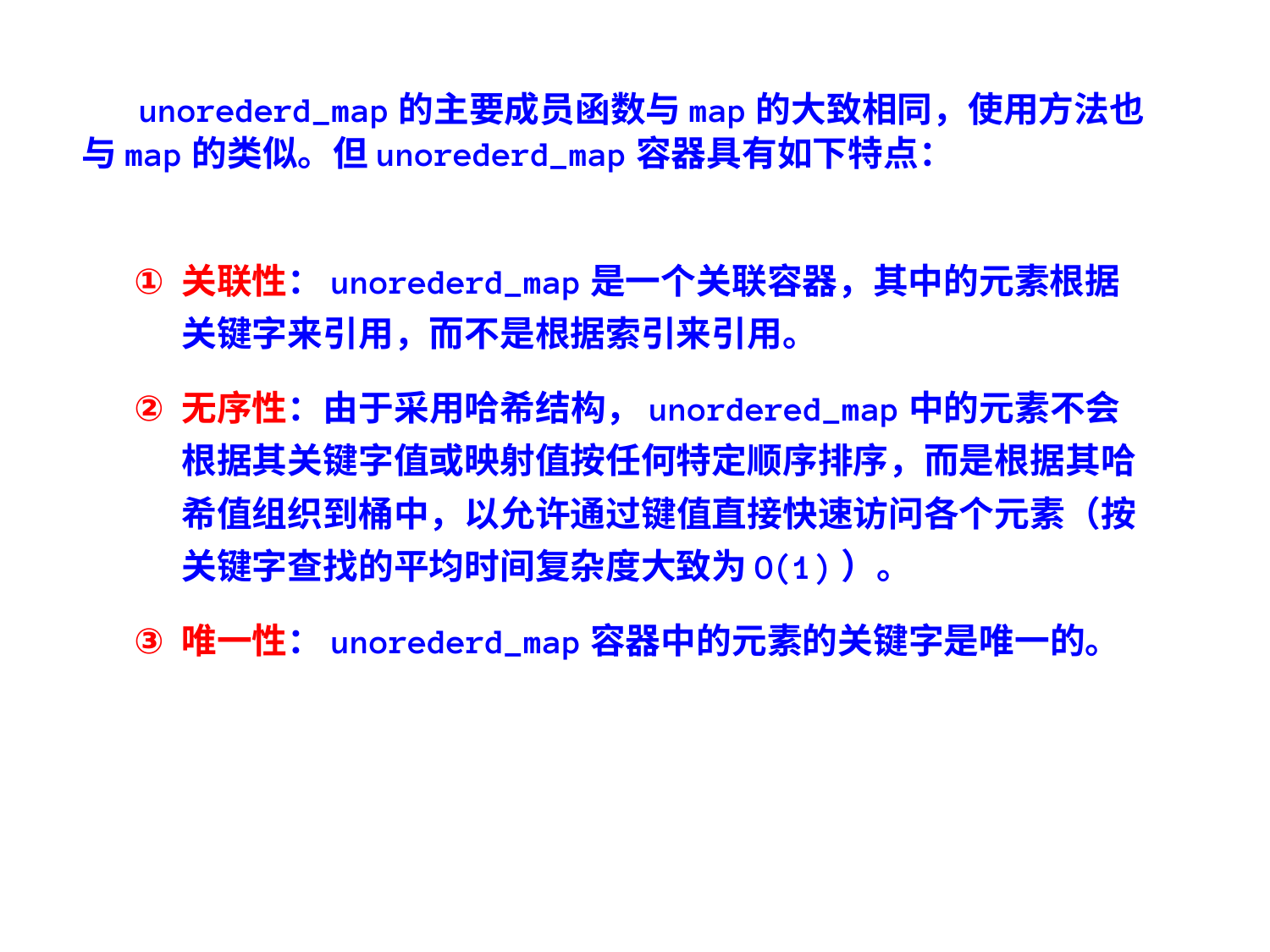

unorederd_map的主要成员函数与map的大致相同，使用方法也与map的类似。但unorederd_map容器具有如下特点：
关联性：unorederd_map是一个关联容器，其中的元素根据关键字来引用，而不是根据索引来引用。
无序性：由于采用哈希结构，unordered_map中的元素不会根据其关键字值或映射值按任何特定顺序排序，而是根据其哈希值组织到桶中，以允许通过键值直接快速访问各个元素（按关键字查找的平均时间复杂度大致为O(1)）。
唯一性：unorederd_map容器中的元素的关键字是唯一的。